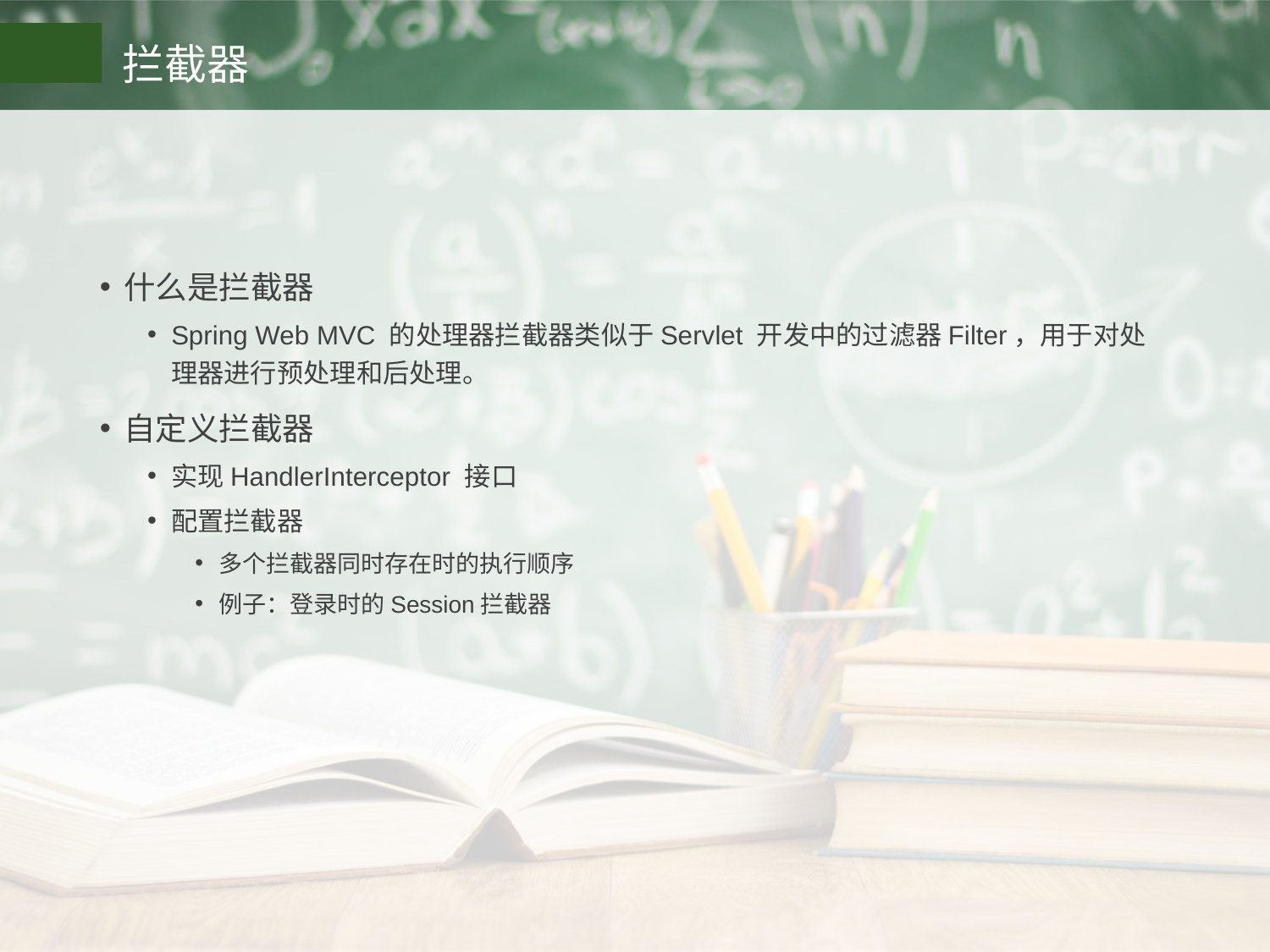

# 拦截器
什么是拦截器
Spring Web MVC 的处理器拦截器类似于Servlet 开发中的过滤器Filter，用于对处理器进行预处理和后处理。
自定义拦截器
实现HandlerInterceptor 接口
配置拦截器
多个拦截器同时存在时的执行顺序
例子：登录时的Session拦截器